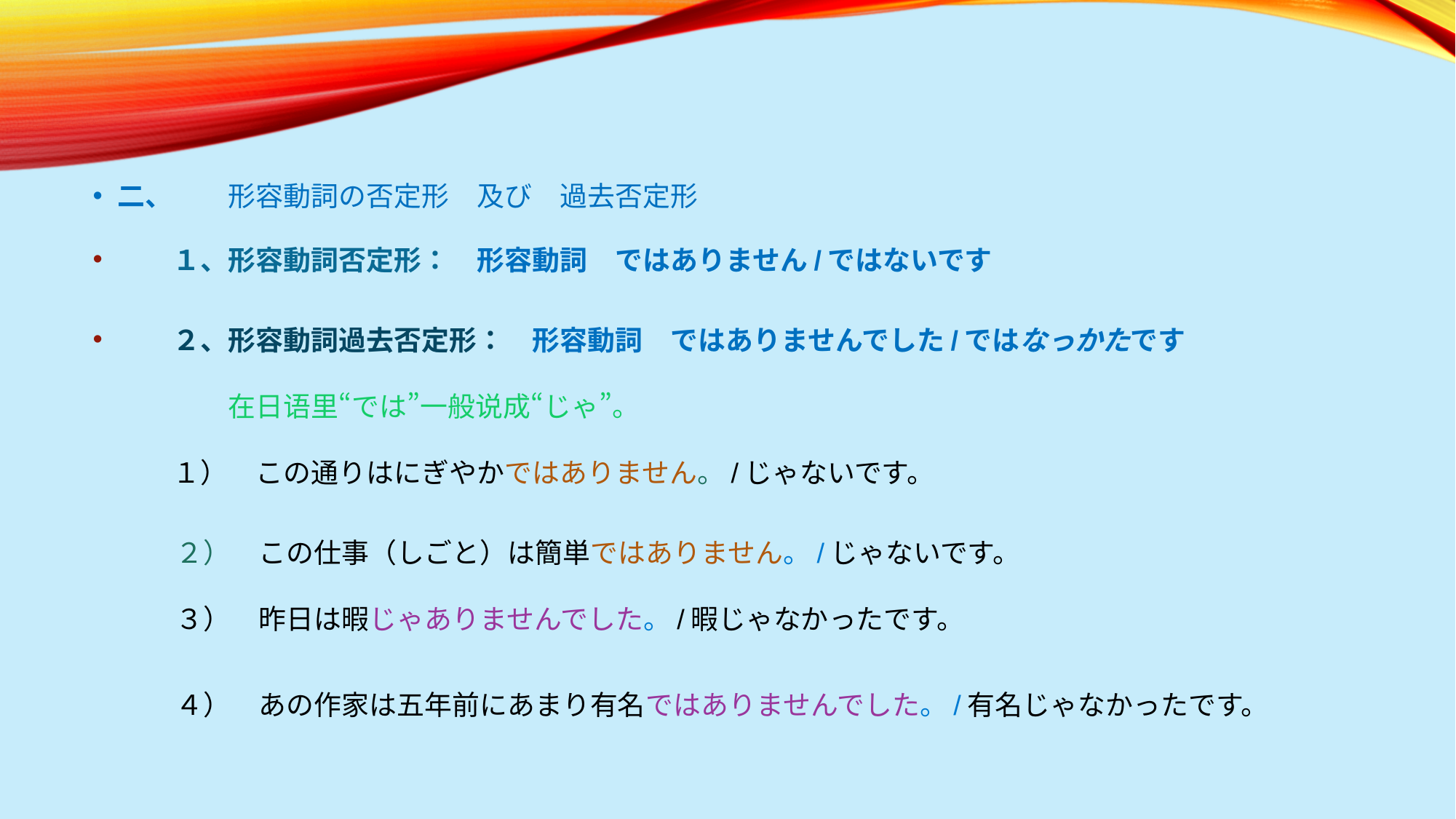

二、　　形容動詞の否定形　及び　過去否定形
　　１、形容動詞否定形：　形容動詞　ではありません/ではないです
　　２、形容動詞過去否定形：　形容動詞　ではありませんでした/ではなっかたです
　　　　在日语里“では”一般说成“じゃ”。
　　１）　この通りはにぎやかではありません。/じゃないです。
　　　２）　この仕事（しごと）は簡単ではありません。/じゃないです。
　　　３）　昨日は暇じゃありませんでした。/暇じゃなかったです。
　　　４）　あの作家は五年前にあまり有名ではありませんでした。/有名じゃなかったです。